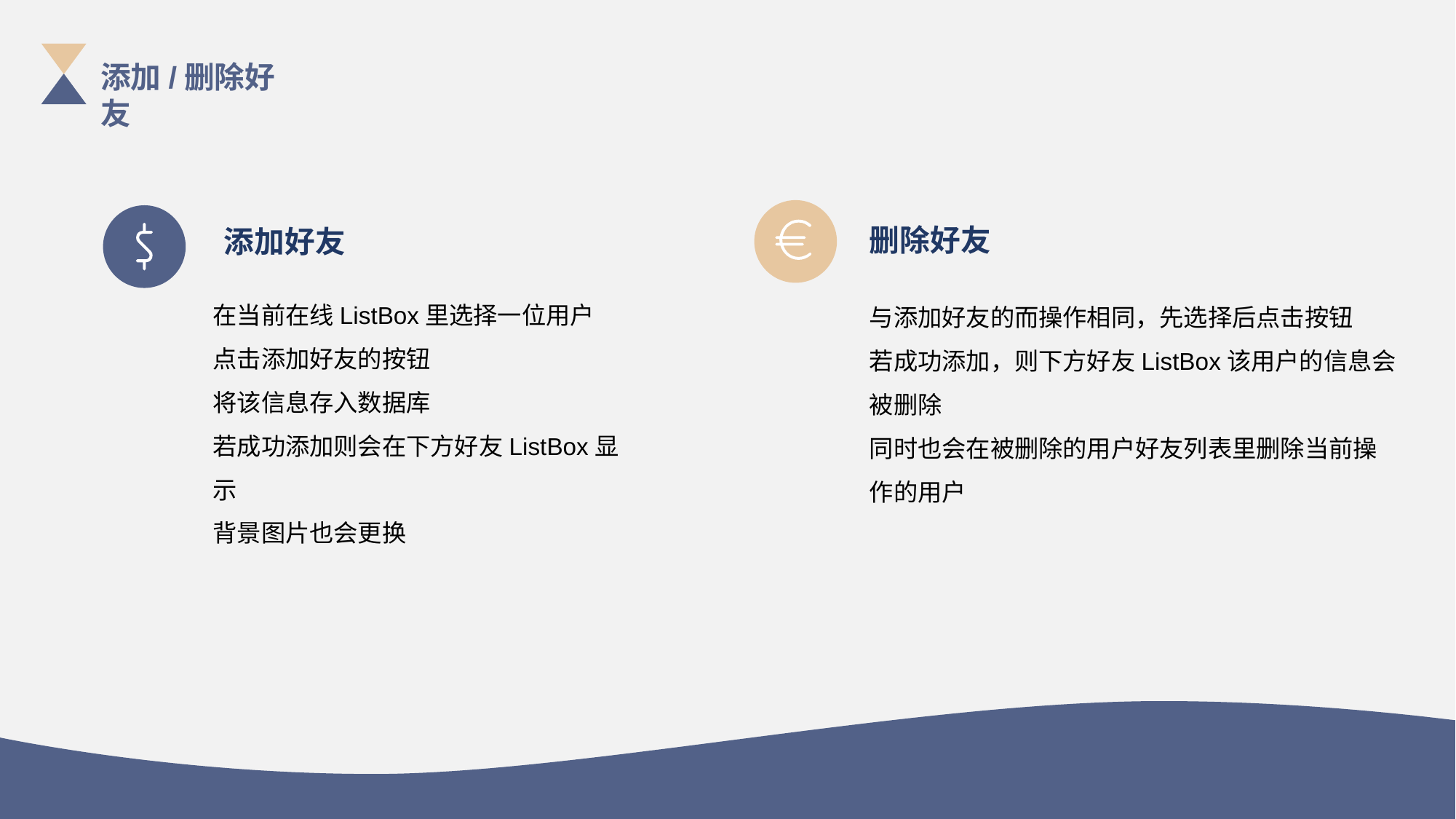

添加/删除好友

删除好友
与添加好友的而操作相同，先选择后点击按钮
若成功添加，则下方好友ListBox该用户的信息会被删除
同时也会在被删除的用户好友列表里删除当前操作的用户
添加好友
在当前在线ListBox里选择一位用户
点击添加好友的按钮
将该信息存入数据库
若成功添加则会在下方好友ListBox显示
背景图片也会更换